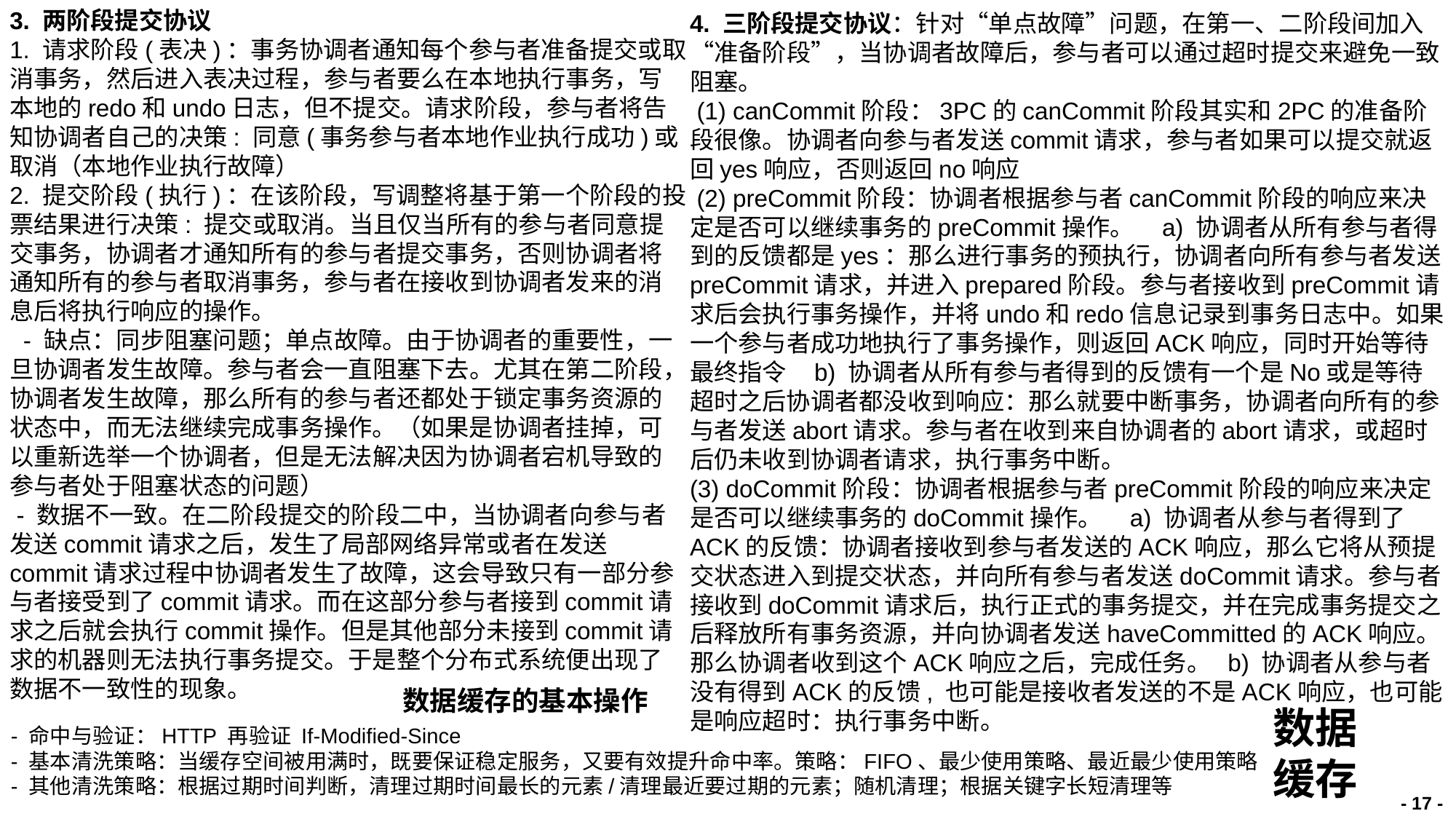

3. 两阶段提交协议
1. 请求阶段(表决)：事务协调者通知每个参与者准备提交或取消事务，然后进入表决过程，参与者要么在本地执行事务，写本地的redo和undo日志，但不提交。请求阶段，参与者将告知协调者自己的决策: 同意(事务参与者本地作业执行成功)或取消（本地作业执行故障）
2. 提交阶段(执行)：在该阶段，写调整将基于第一个阶段的投票结果进行决策: 提交或取消。当且仅当所有的参与者同意提交事务，协调者才通知所有的参与者提交事务，否则协调者将通知所有的参与者取消事务，参与者在接收到协调者发来的消息后将执行响应的操作。
  - 缺点：同步阻塞问题；单点故障。由于协调者的重要性，一旦协调者发生故障。参与者会一直阻塞下去。尤其在第二阶段，协调者发生故障，那么所有的参与者还都处于锁定事务资源的状态中，而无法继续完成事务操作。（如果是协调者挂掉，可以重新选举一个协调者，但是无法解决因为协调者宕机导致的参与者处于阻塞状态的问题）
 - 数据不一致。在二阶段提交的阶段二中，当协调者向参与者发送commit请求之后，发生了局部网络异常或者在发送commit请求过程中协调者发生了故障，这会导致只有一部分参与者接受到了commit请求。而在这部分参与者接到commit请求之后就会执行commit操作。但是其他部分未接到commit请求的机器则无法执行事务提交。于是整个分布式系统便出现了数据不一致性的现象。
4. 三阶段提交协议：针对“单点故障”问题，在第一、二阶段间加入“准备阶段”，当协调者故障后，参与者可以通过超时提交来避免一致阻塞。
 (1) canCommit阶段：3PC的canCommit阶段其实和2PC的准备阶段很像。协调者向参与者发送commit请求，参与者如果可以提交就返回yes响应，否则返回no响应
 (2) preCommit阶段：协调者根据参与者canCommit阶段的响应来决定是否可以继续事务的preCommit操作。    a) 协调者从所有参与者得到的反馈都是yes：那么进行事务的预执行，协调者向所有参与者发送preCommit请求，并进入prepared阶段。参与者接收到preCommit请求后会执行事务操作，并将undo和redo信息记录到事务日志中。如果一个参与者成功地执行了事务操作，则返回ACK响应，同时开始等待最终指令    b) 协调者从所有参与者得到的反馈有一个是No或是等待超时之后协调者都没收到响应：那么就要中断事务，协调者向所有的参与者发送abort请求。参与者在收到来自协调者的abort请求，或超时后仍未收到协调者请求，执行事务中断。
(3) doCommit阶段：协调者根据参与者preCommit阶段的响应来决定是否可以继续事务的doCommit操作。    a) 协调者从参与者得到了ACK的反馈：协调者接收到参与者发送的ACK响应，那么它将从预提交状态进入到提交状态，并向所有参与者发送doCommit请求。参与者接收到doCommit请求后，执行正式的事务提交，并在完成事务提交之后释放所有事务资源，并向协调者发送haveCommitted的ACK响应。那么协调者收到这个ACK响应之后，完成任务。  b) 协调者从参与者没有得到ACK的反馈, 也可能是接收者发送的不是ACK响应，也可能是响应超时：执行事务中断。
数据缓存的基本操作
数据缓存
- 命中与验证：HTTP 再验证 If-Modified-Since
- 基本清洗策略：当缓存空间被用满时，既要保证稳定服务，又要有效提升命中率。策略：FIFO、最少使用策略、最近最少使用策略
- 其他清洗策略：根据过期时间判断，清理过期时间最长的元素/清理最近要过期的元素；随机清理；根据关键字长短清理等